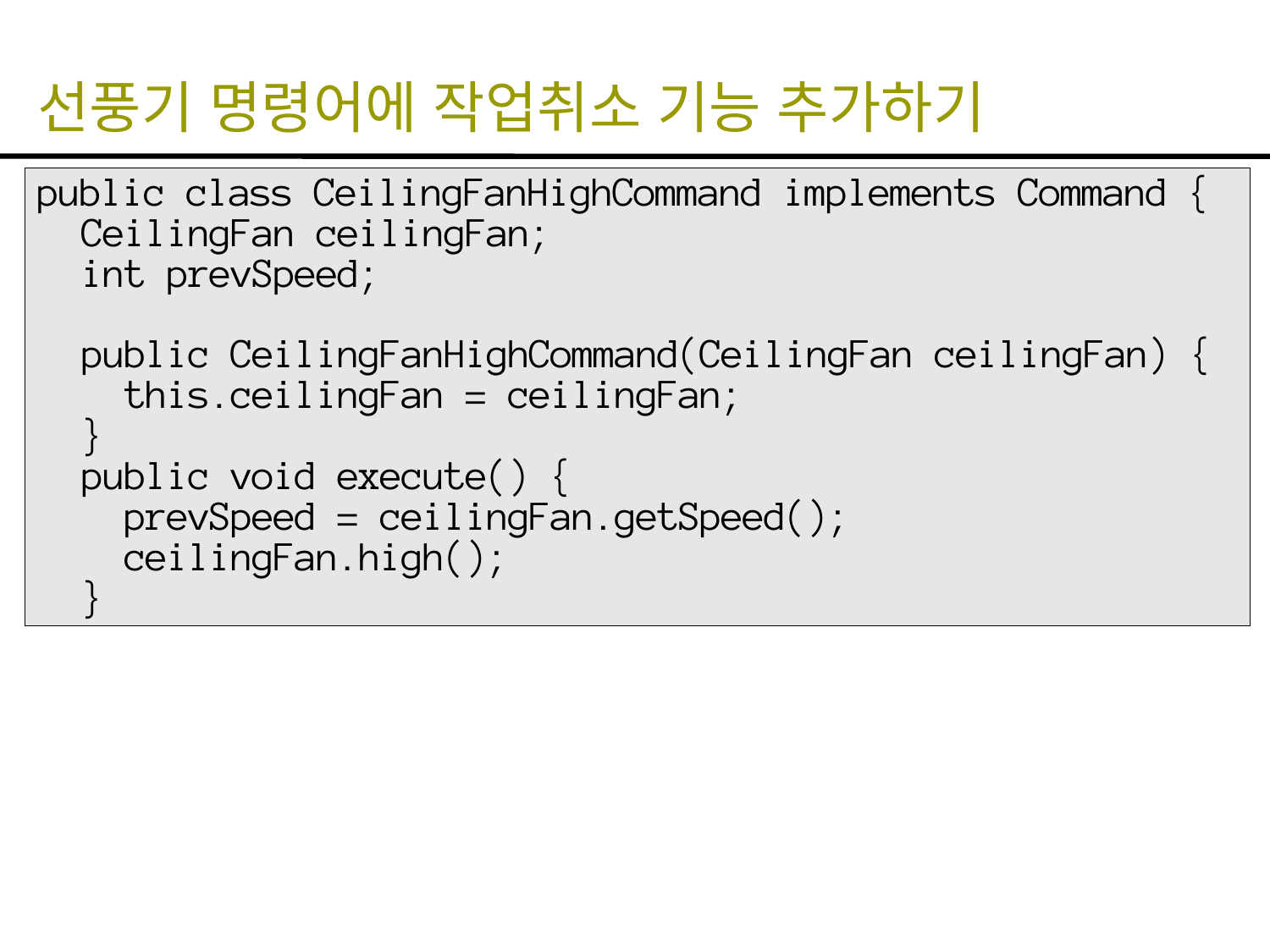

# 선풍기 명령어에 작업취소 기능 추가하기
public class CeilingFanHighCommand implements Command {
  CeilingFan ceilingFan;
  int prevSpeed;

  public CeilingFanHighCommand(CeilingFan ceilingFan) {
    this.ceilingFan = ceilingFan;
  }
  public void execute() {
    prevSpeed = ceilingFan.getSpeed();
    ceilingFan.high();
  }